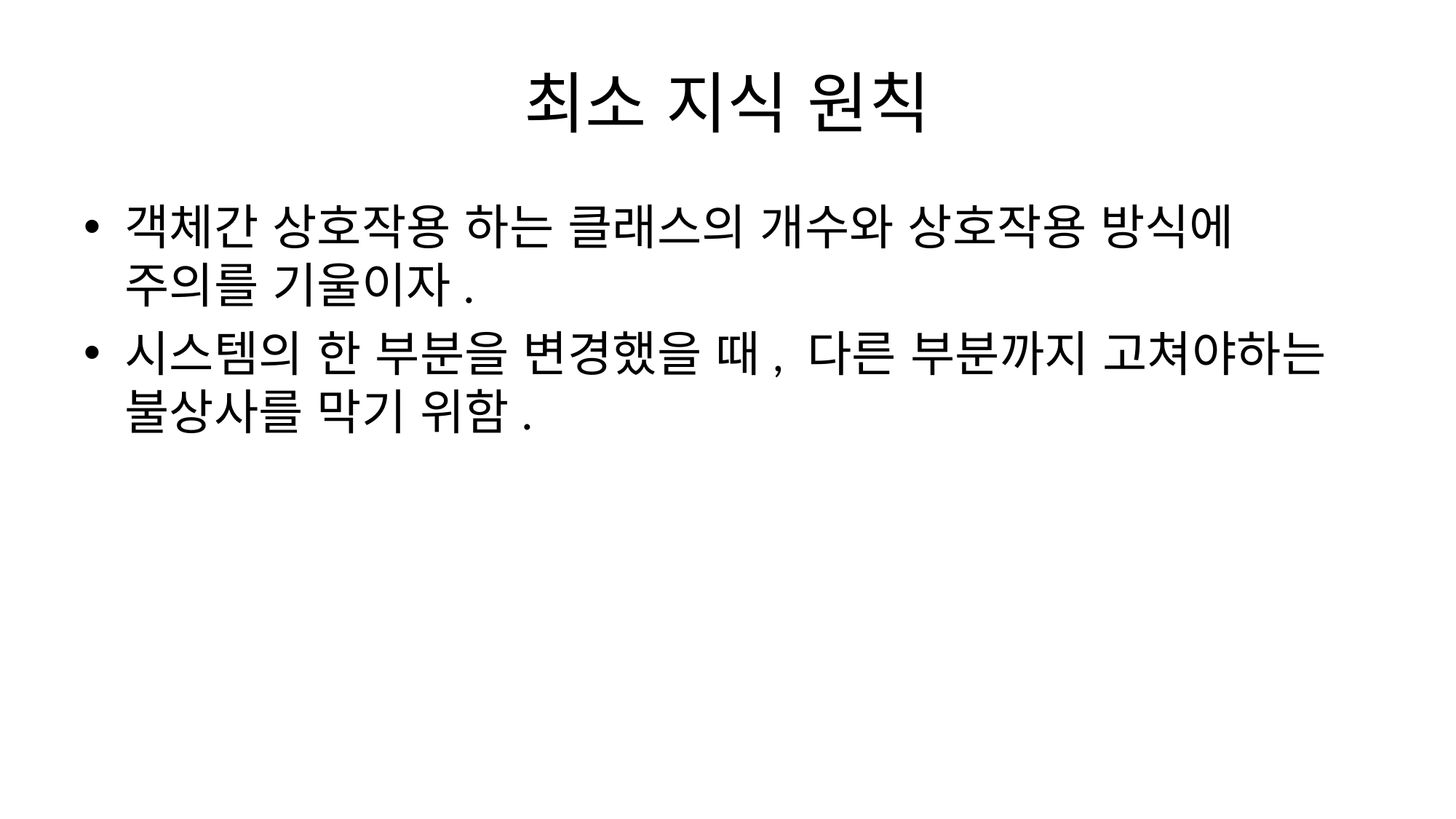

# 최소 지식 원칙
객체간 상호작용 하는 클래스의 개수와 상호작용 방식에
주의를 기울이자.
시스템의 한 부분을 변경했을 때, 다른 부분까지 고쳐야하는 불상사를 막기 위함.